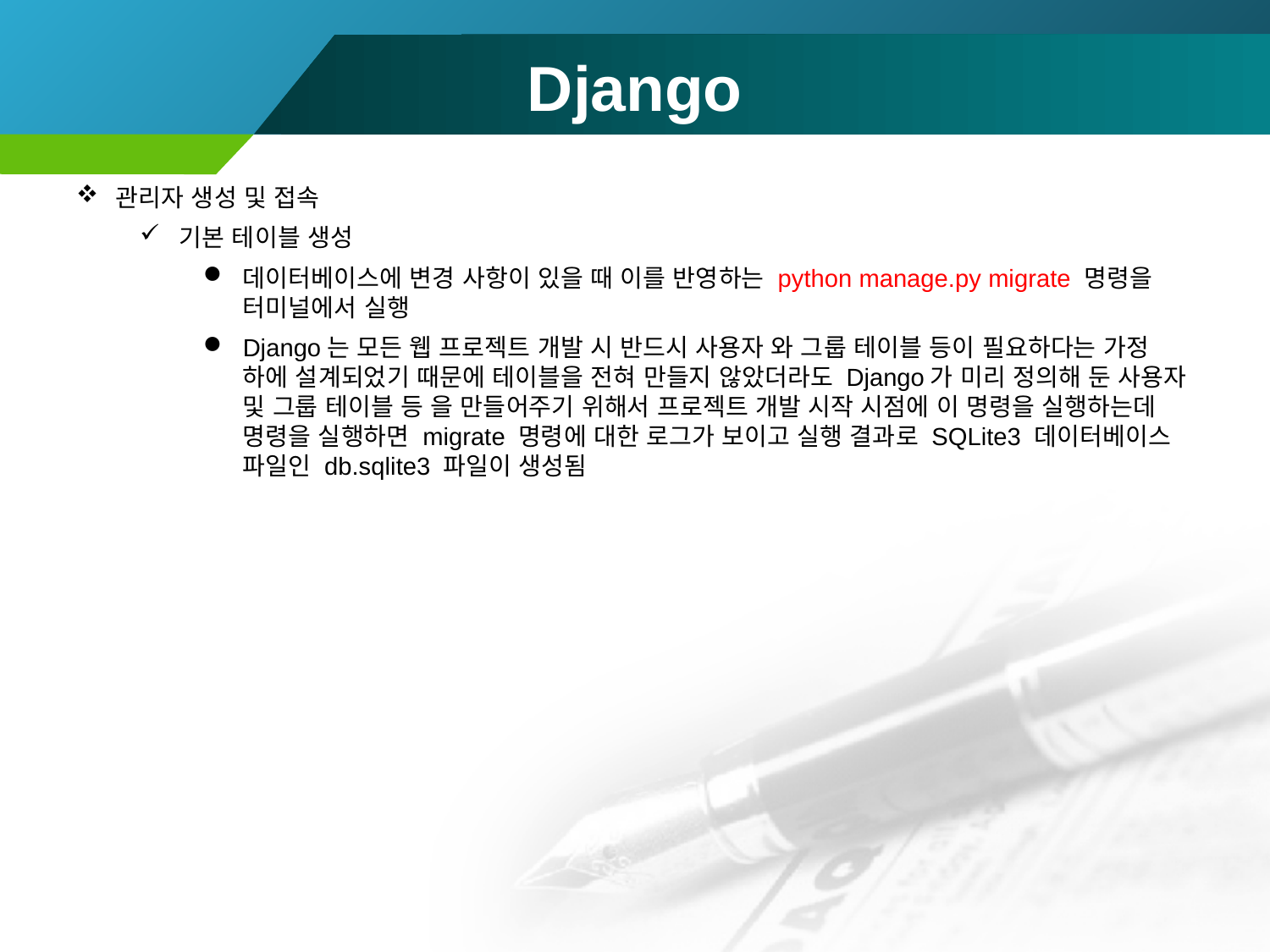

# Django
관리자 생성 및 접속
기본 테이블 생성
데이터베이스에 변경 사항이 있을 때 이를 반영하는 python manage.py migrate 명령을 터미널에서 실행
Django는 모든 웹 프로젝트 개발 시 반드시 사용자 와 그룹 테이블 등이 필요하다는 가정 하에 설계되었기 때문에 테이블을 전혀 만들지 않았더라도 Django가 미리 정의해 둔 사용자 및 그룹 테이블 등 을 만들어주기 위해서 프로젝트 개발 시작 시점에 이 명령을 실행하는데 명령을 실행하면 migrate 명령에 대한 로그가 보이고 실행 결과로 SQLite3 데이터베이스 파일인 db.sqlite3 파일이 생성됨